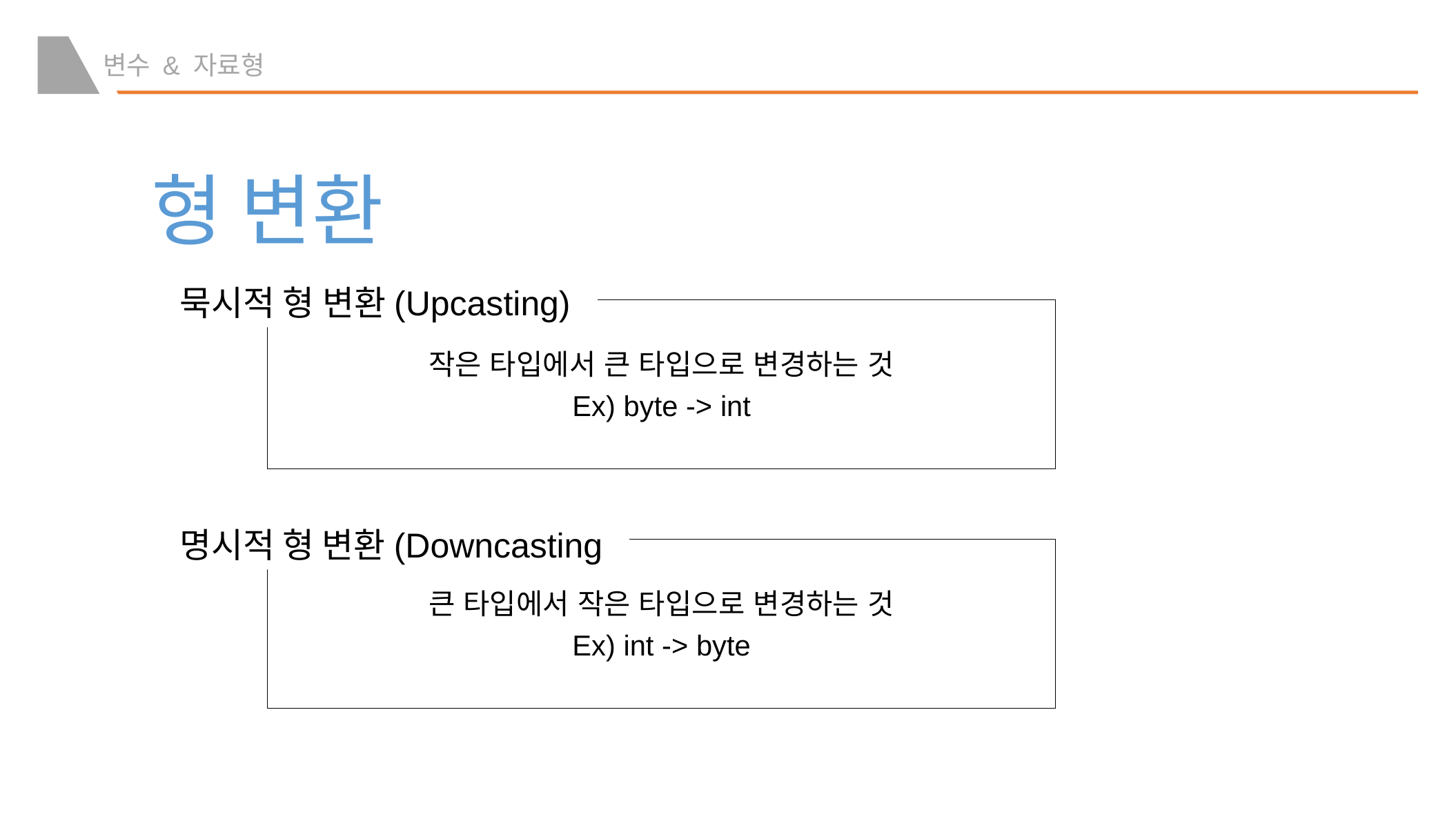

변수 & 자료형

형 변환
묵시적 형 변환(Upcasting)

작은 타입에서 큰 타입으로 변경하는 것
Ex) byte -> int

명시적 형 변환(Downcasting

큰 타입에서 작은 타입으로 변경하는 것
Ex) int -> byte